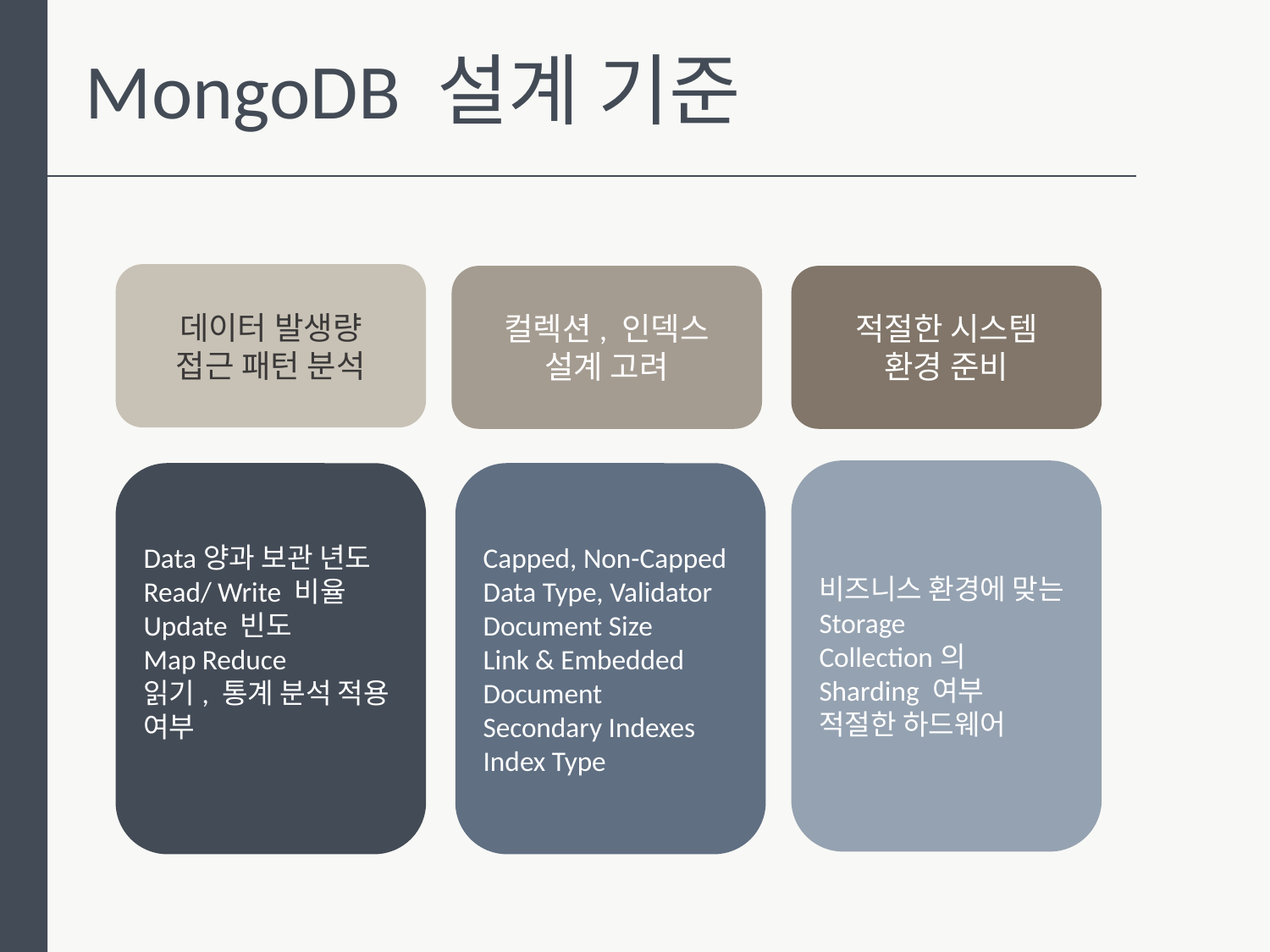

MongoDB 설계 기준
데이터 발생량
접근 패턴 분석
컬렉션, 인덱스
설계 고려
적절한 시스템
환경 준비
비즈니스 환경에 맞는 Storage
Collection의 Sharding 여부
적절한 하드웨어
Capped, Non-Capped
Data Type, Validator
Document Size
Link & Embedded Document
Secondary Indexes
Index Type
Data양과 보관 년도
Read/ Write 비율
Update 빈도
Map Reduce
읽기, 통계 분석 적용 여부